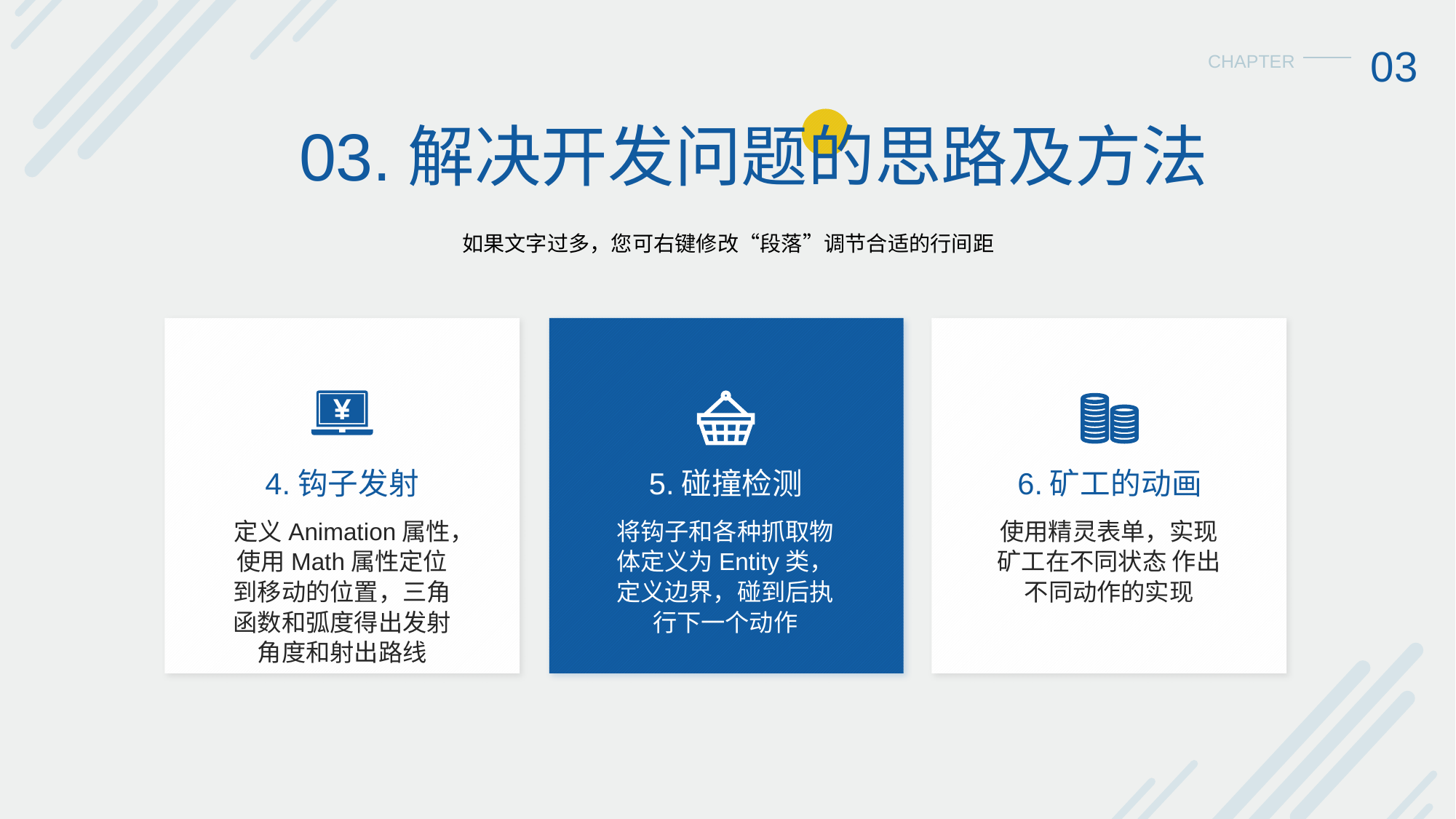

03
CHAPTER

03.解决开发问题的思路及方法
如果文字过多，您可右键修改“段落”调节合适的行间距

4.钩子发射
5.碰撞检测
6.矿工的动画
定义Animation属性，使用Math属性定位到移动的位置，三角函数和弧度得出发射角度和射出路线
将钩子和各种抓取物体定义为Entity类，定义边界，碰到后执行下一个动作
使用精灵表单，实现矿工在不同状态 作出不同动作的实现